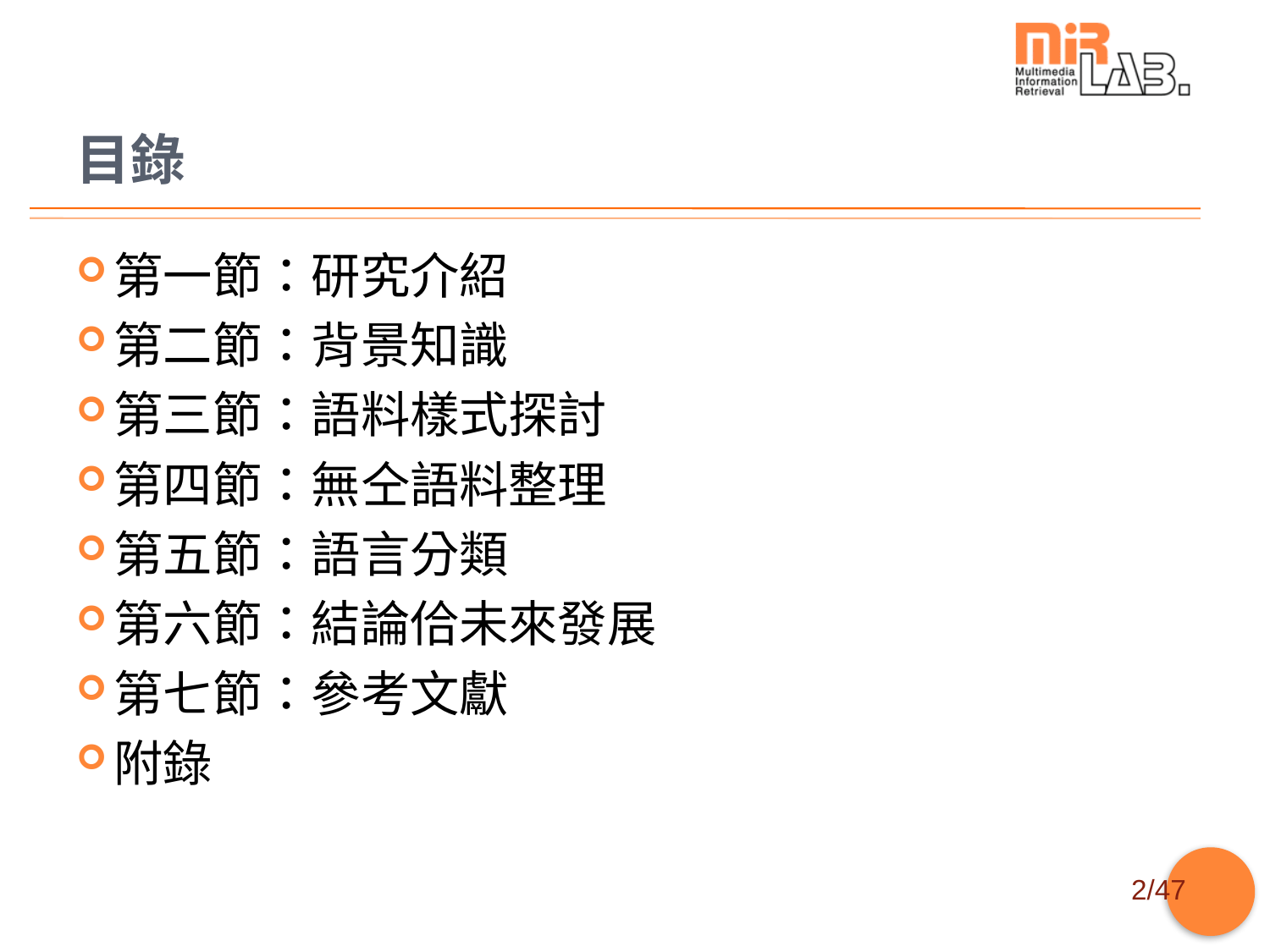

# 目錄
第一節：研究介紹
第二節：背景知識
第三節：語料樣式探討
第四節：無仝語料整理
第五節：語言分類
第六節：結論佮未來發展
第七節：參考文獻
附錄